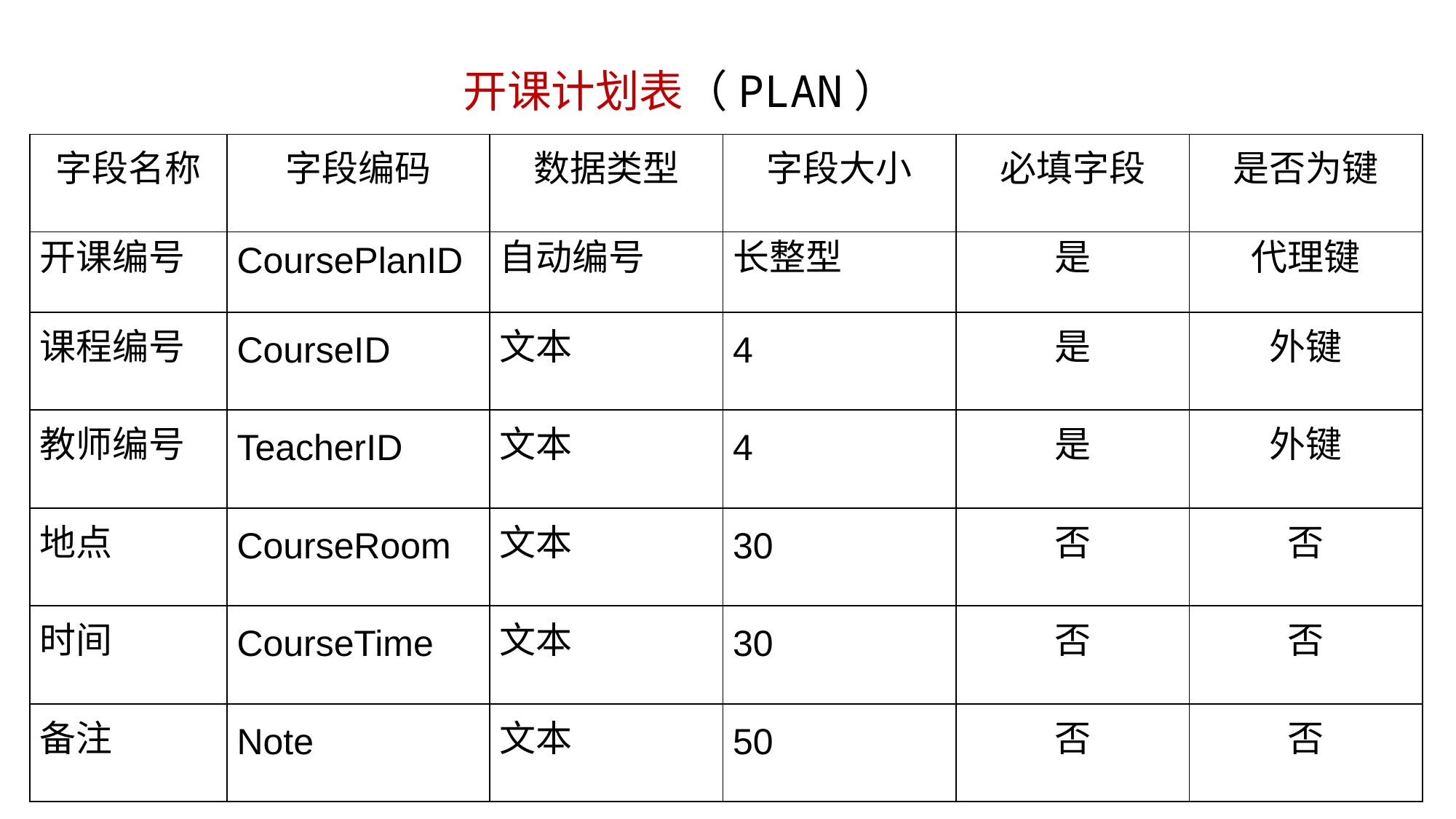

开课计划表（PLAN）
| 字段名称 | 字段编码 | 数据类型 | 字段大小 | 必填字段 | 是否为键 |
| --- | --- | --- | --- | --- | --- |
| 开课编号 | CoursePlanID | 自动编号 | 长整型 | 是 | 代理键 |
| 课程编号 | CourseID | 文本 | 4 | 是 | 外键 |
| 教师编号 | TeacherID | 文本 | 4 | 是 | 外键 |
| 地点 | CourseRoom | 文本 | 30 | 否 | 否 |
| 时间 | CourseTime | 文本 | 30 | 否 | 否 |
| 备注 | Note | 文本 | 50 | 否 | 否 |